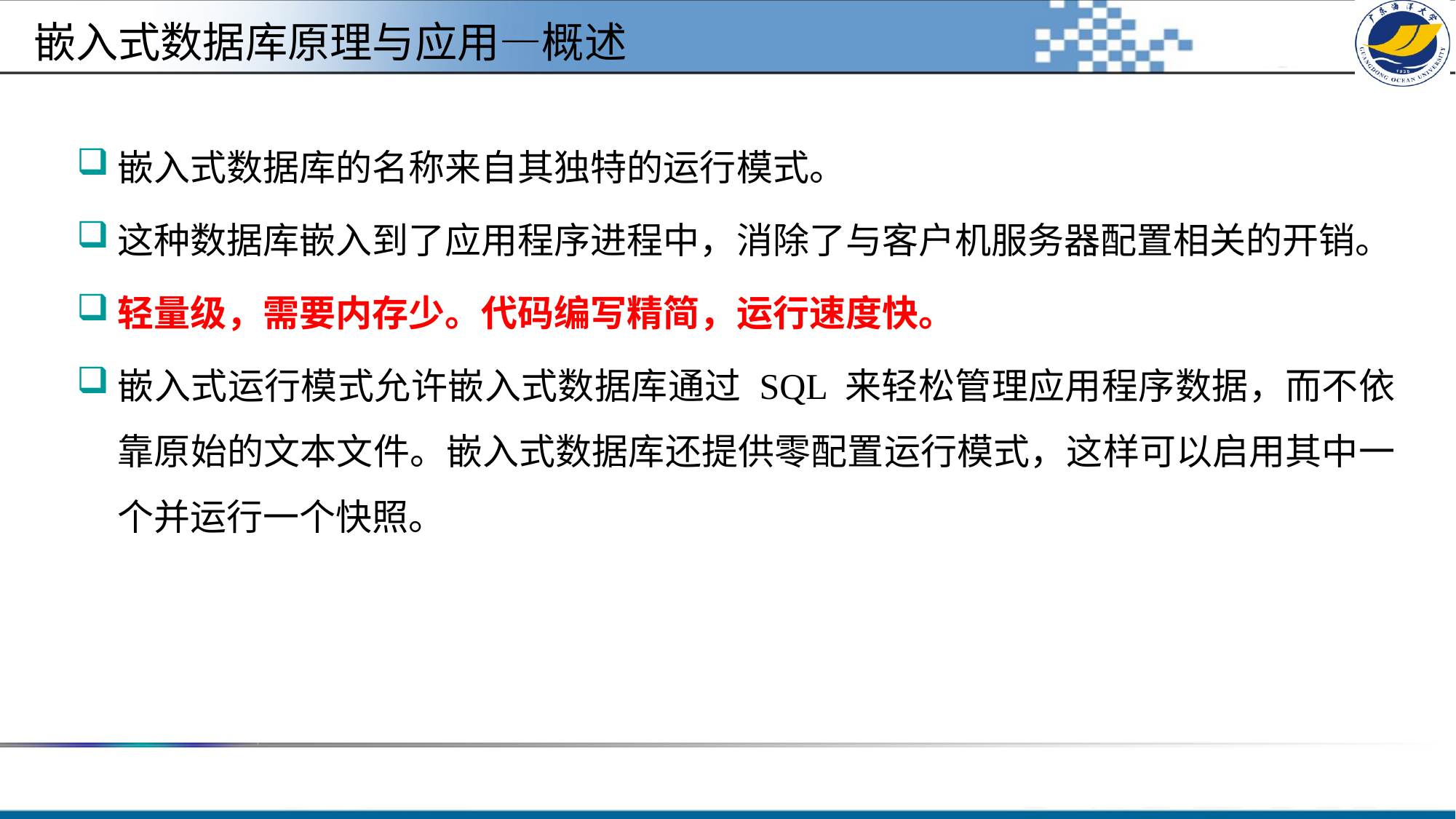

#
嵌入式数据库原理与应用—概述
嵌入式数据库的名称来自其独特的运行模式。
这种数据库嵌入到了应用程序进程中，消除了与客户机服务器配置相关的开销。
轻量级，需要内存少。代码编写精简，运行速度快。
嵌入式运行模式允许嵌入式数据库通过 SQL 来轻松管理应用程序数据，而不依靠原始的文本文件。嵌入式数据库还提供零配置运行模式，这样可以启用其中一个并运行一个快照。